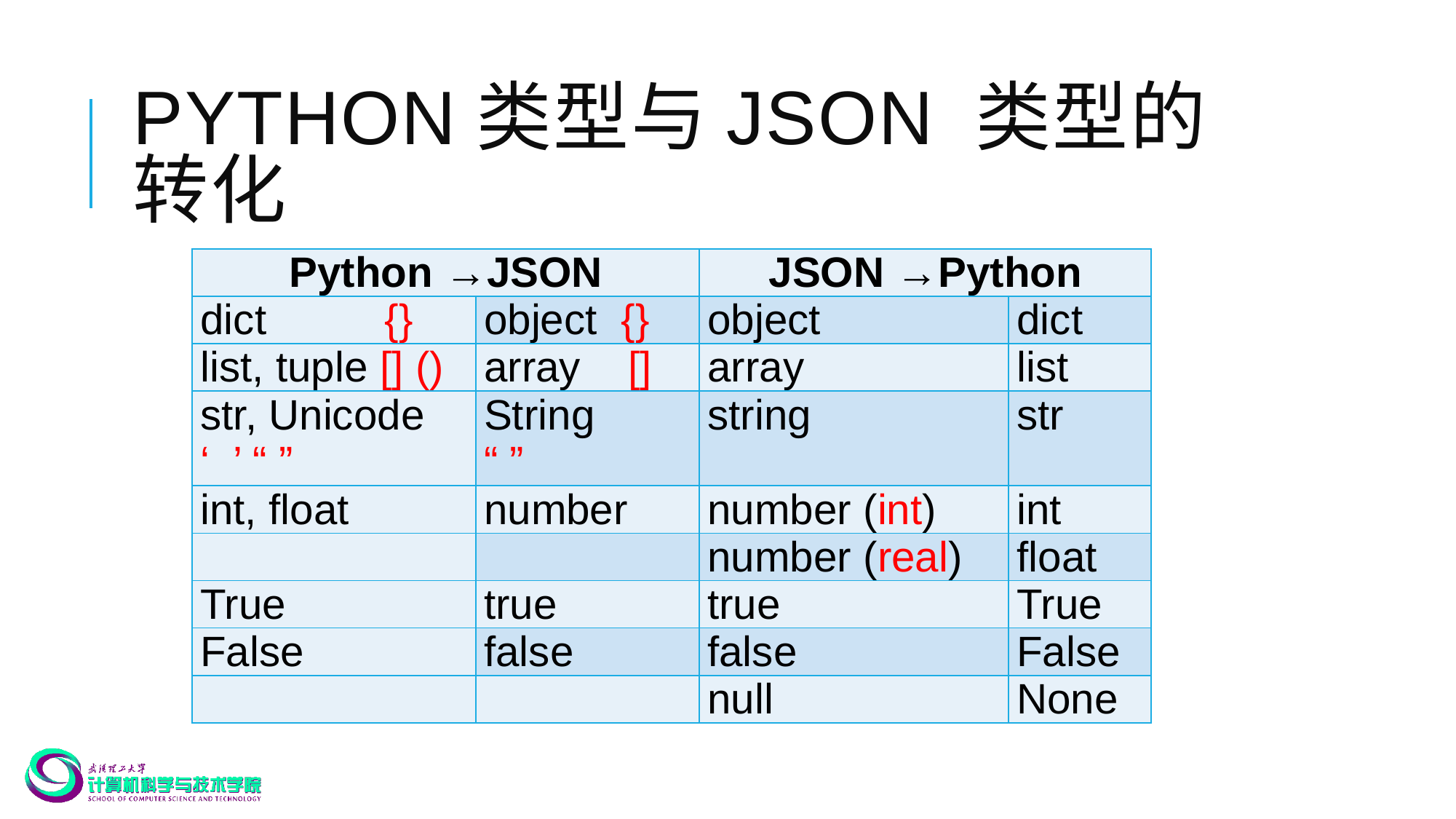

# Python类型与json 类型的转化
| Python →JSON |  | JSON →Python |  |
| --- | --- | --- | --- |
| dict {} | object {} | object | dict |
| list, tuple [] () | array [] | array | list |
| str, Unicode ‘ ’ “ ” | String “ ” | string | str |
| int, float | number | number (int) | int |
|  |  | number (real) | float |
| True | true | true | True |
| False | false | false | False |
|  |  | null | None |